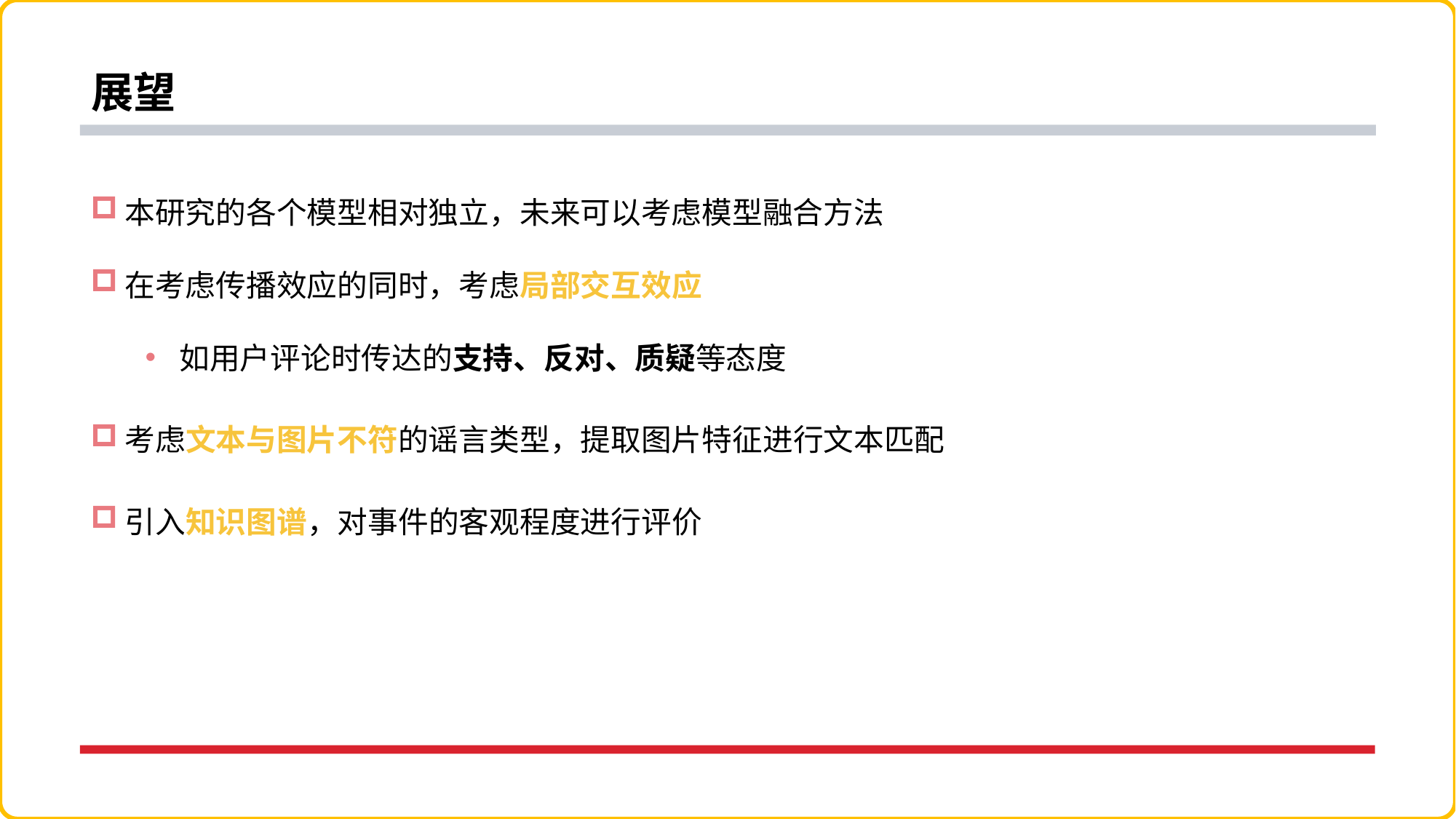

# 展望
本研究的各个模型相对独立，未来可以考虑模型融合方法
在考虑传播效应的同时，考虑局部交互效应
如用户评论时传达的支持、反对、质疑等态度
考虑文本与图片不符的谣言类型，提取图片特征进行文本匹配
引入知识图谱，对事件的客观程度进行评价